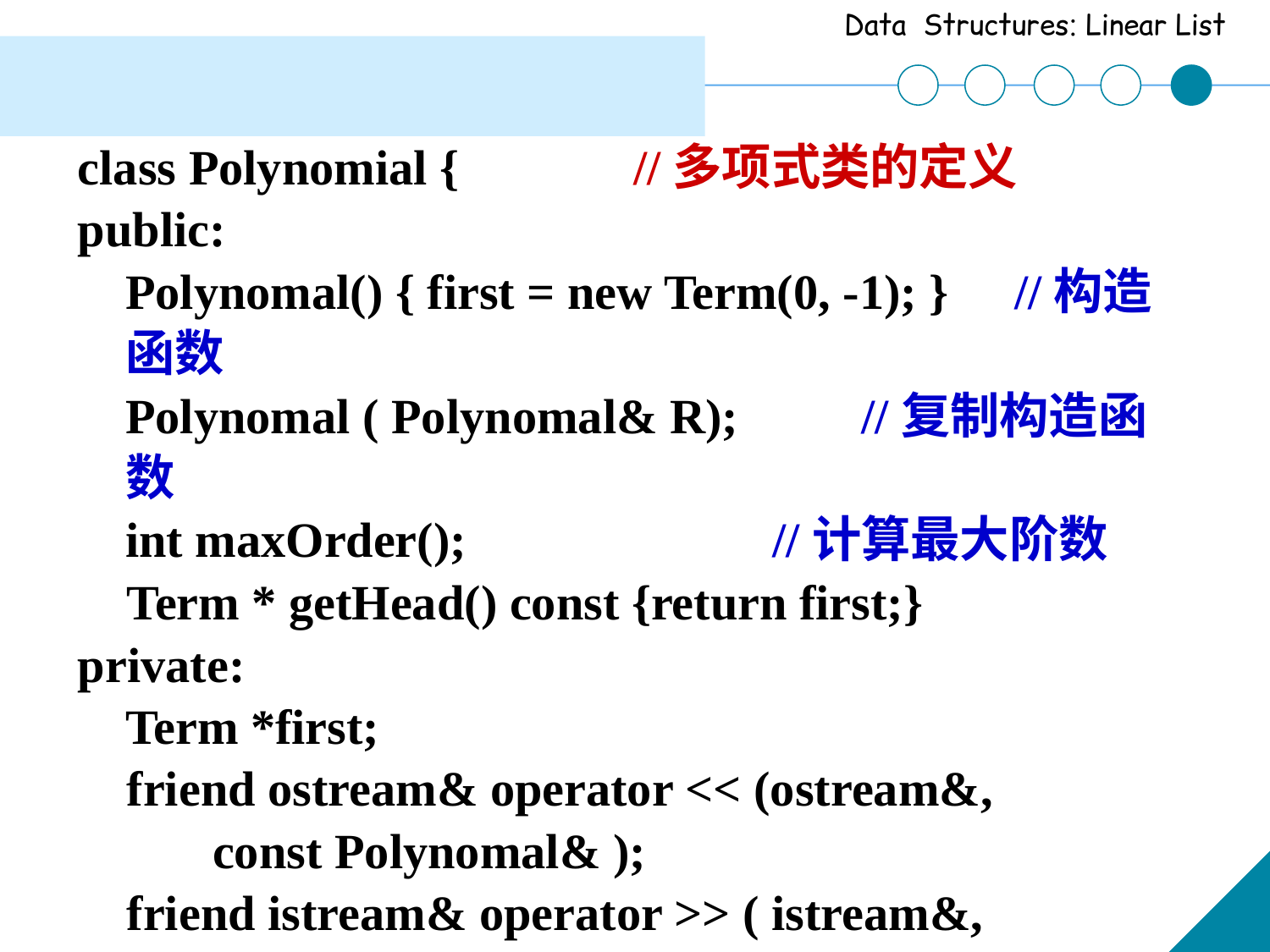

class Polynomial {		//多项式类的定义
public:
	Polynomal() { first = new Term(0, -1); }	//构造函数
	Polynomal ( Polynomal& R);          //复制构造函数
	int maxOrder();	  		 //计算最大阶数
    Term * getHead() const {return first;}
private:
	Term *first;
    friend ostream& operator << (ostream&,
           const Polynomal& );
    friend istream& operator >> ( istream&,
          Polynomal& );